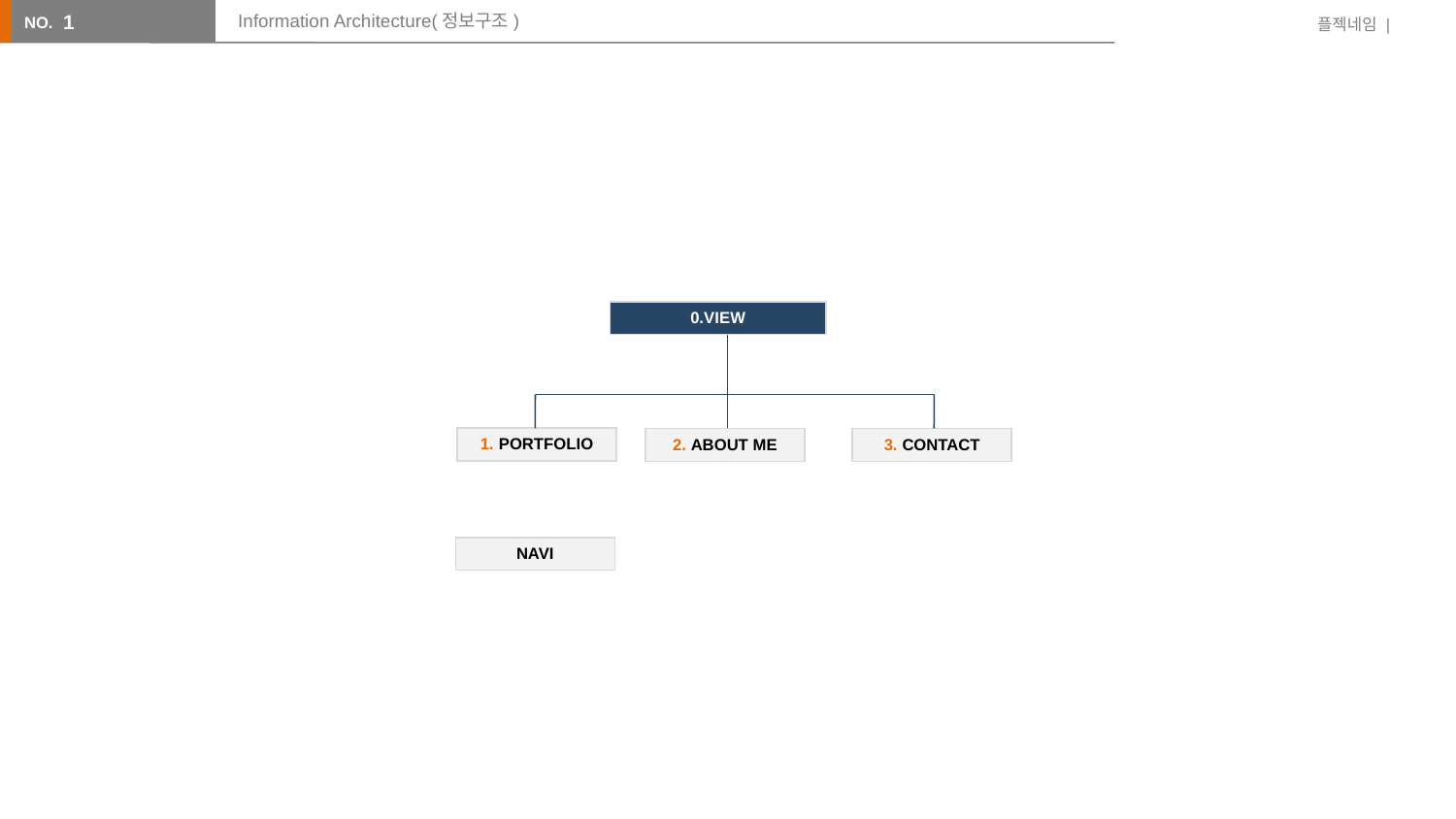

1
# Information Architecture(정보구조)
| 0.VIEW |
| --- |
| 1. PORTFOLIO |
| --- |
| 2. ABOUT ME |
| --- |
| 3. CONTACT |
| --- |
| NAVI |
| --- |